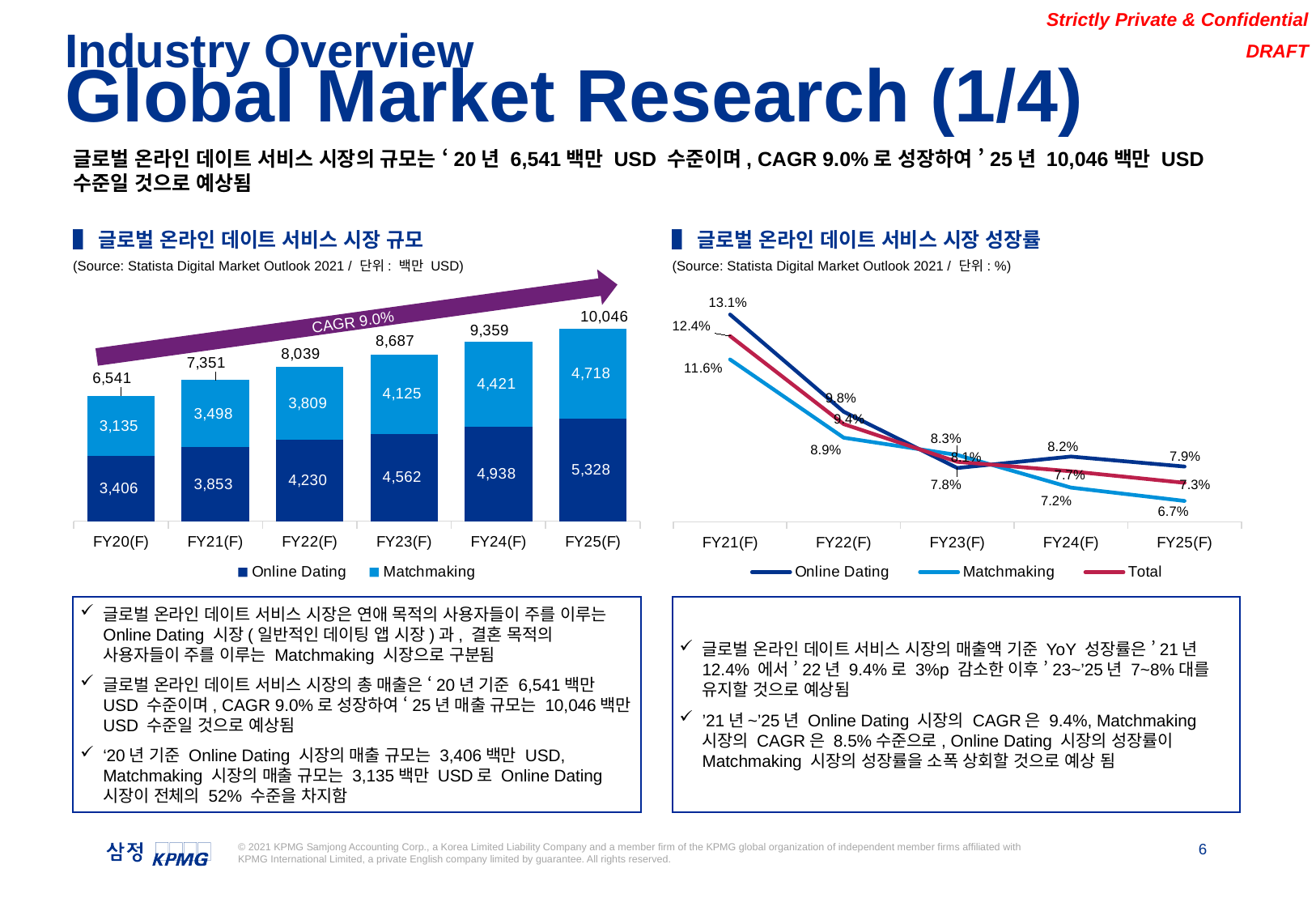

Industry Overview
Global Market Research (1/4)
글로벌 온라인 데이트 서비스 시장의 규모는 ‘20년 6,541백만 USD 수준이며, CAGR 9.0%로 성장하여 ’25년 10,046백만 USD 수준일 것으로 예상됨
▌글로벌 온라인 데이트 서비스 시장 규모
▌글로벌 온라인 데이트 서비스 시장 성장률
(Source: Statista Digital Market Outlook 2021 / 단위: 백만 USD)
(Source: Statista Digital Market Outlook 2021 / 단위: %)

### Chart

| Category | Total | Online Dating | Matchmaking |
|---|---|---|---|
| 21 | 0.1238342761045712 | 0.13123899001761608 | 0.11578947368421044 |
| 22 | 0.09359270847503742 | 0.0978458344147417 | 0.08890794739851349 |
| 23 | 0.08060704067670099 | 0.0784869976359337 | 0.08296140719348921 |
| 24 | 0.0773569701853345 | 0.0824199912319159 | 0.07175757575757569 |
| 25 | 0.07340527834170318 | 0.07897934386391259 | 0.06717937118299022 |

### Chart

| Category | Online Dating | Matchmaking |  |
|---|---|---|---|
| 20 | 3406.0 | 3135.0 | 6541.0 |
| 21 | 3853.0 | 3498.0 | 7351.0 |
| 22 | 4230.0 | 3809.0 | 8039.0 |
| 23 | 4562.0 | 4125.0 | 8687.0 |
| 24 | 4938.0 | 4421.0 | 9359.0 |
| 25 | 5328.0 | 4718.0 | 10046.0 |
CAGR 9.0%
글로벌 온라인 데이트 서비스 시장은 연애 목적의 사용자들이 주를 이루는 Online Dating 시장(일반적인 데이팅 앱 시장)과, 결혼 목적의 사용자들이 주를 이루는 Matchmaking 시장으로 구분됨
글로벌 온라인 데이트 서비스 시장의 총 매출은 ‘20년 기준 6,541백만 USD 수준이며, CAGR 9.0%로 성장하여 ‘25년 매출 규모는 10,046백만 USD 수준일 것으로 예상됨
‘20년 기준 Online Dating 시장의 매출 규모는 3,406백만 USD, Matchmaking 시장의 매출 규모는 3,135백만 USD로 Online Dating 시장이 전체의 52% 수준을 차지함
글로벌 온라인 데이트 서비스 시장의 매출액 기준 YoY 성장률은 ’21년 12.4% 에서 ’22년 9.4%로 3%p 감소한 이후 ’23~’25년 7~8%대를 유지할 것으로 예상됨
’21년~’25년 Online Dating 시장의 CAGR은 9.4%, Matchmaking 시장의 CAGR은 8.5%수준으로, Online Dating 시장의 성장률이 Matchmaking 시장의 성장률을 소폭 상회할 것으로 예상 됨